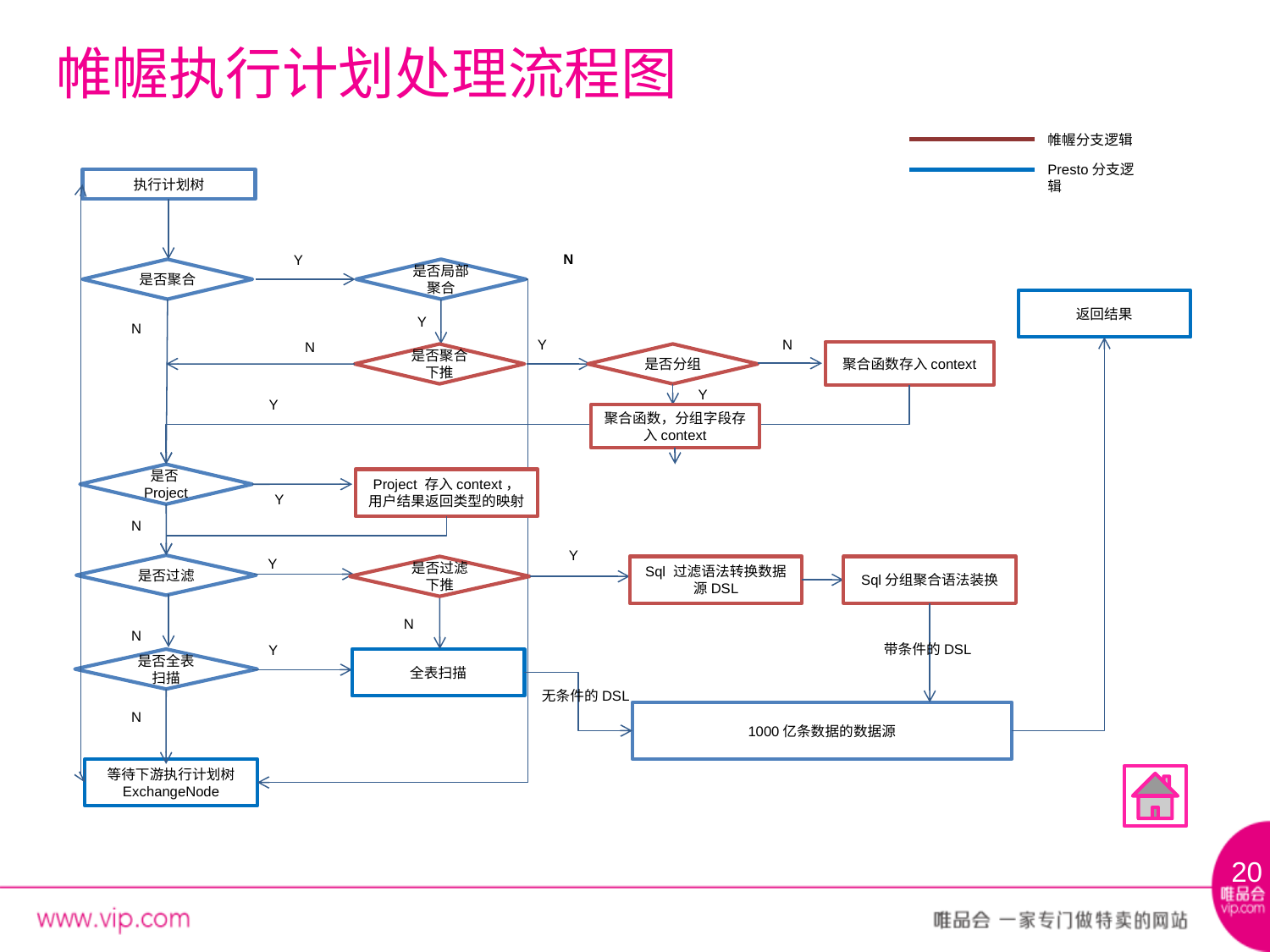

# 帷幄执行计划处理流程图
帷幄分支逻辑
Presto分支逻辑
执行计划树
N
Y
是否聚合
是否局部聚合
返回结果
Y
N
Y
N
N
聚合函数存入context
是否聚合下推
是否分组
Y
Y
聚合函数，分组字段存入context
是否Project
Project 存入context，用户结果返回类型的映射
Y
N
Y
Y
是否过滤
是否过滤下推
Sql 过滤语法转换数据源DSL
Sql分组聚合语法装换
N
N
带条件的DSL
Y
是否全表扫描
全表扫描
无条件的DSL
N
1000亿条数据的数据源
等待下游执行计划树
ExchangeNode